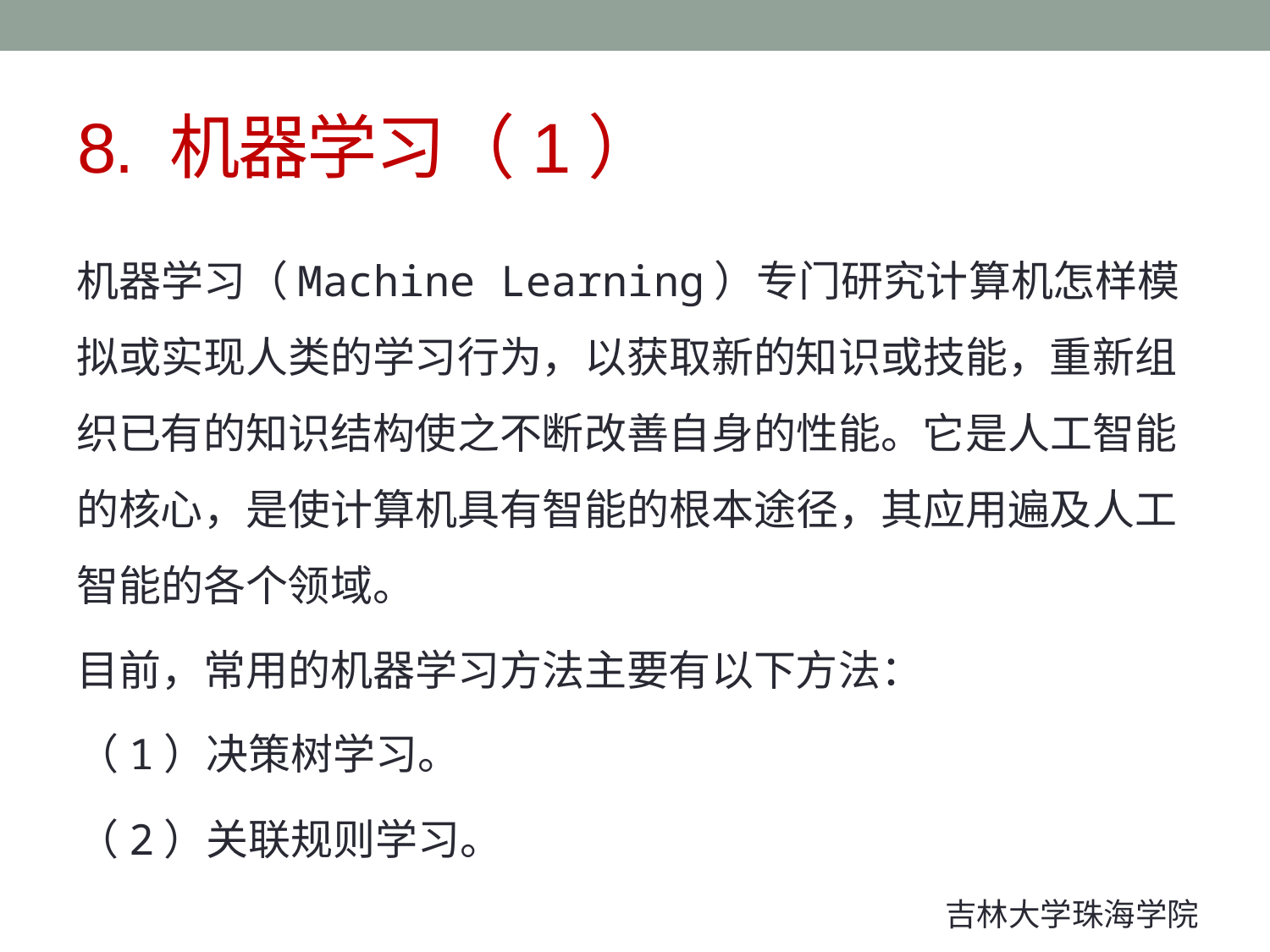

# 8. 机器学习（1）
机器学习（Machine Learning）专门研究计算机怎样模拟或实现人类的学习行为，以获取新的知识或技能，重新组织已有的知识结构使之不断改善自身的性能。它是人工智能的核心，是使计算机具有智能的根本途径，其应用遍及人工智能的各个领域。
目前，常用的机器学习方法主要有以下方法：
（1）决策树学习。
（2）关联规则学习。